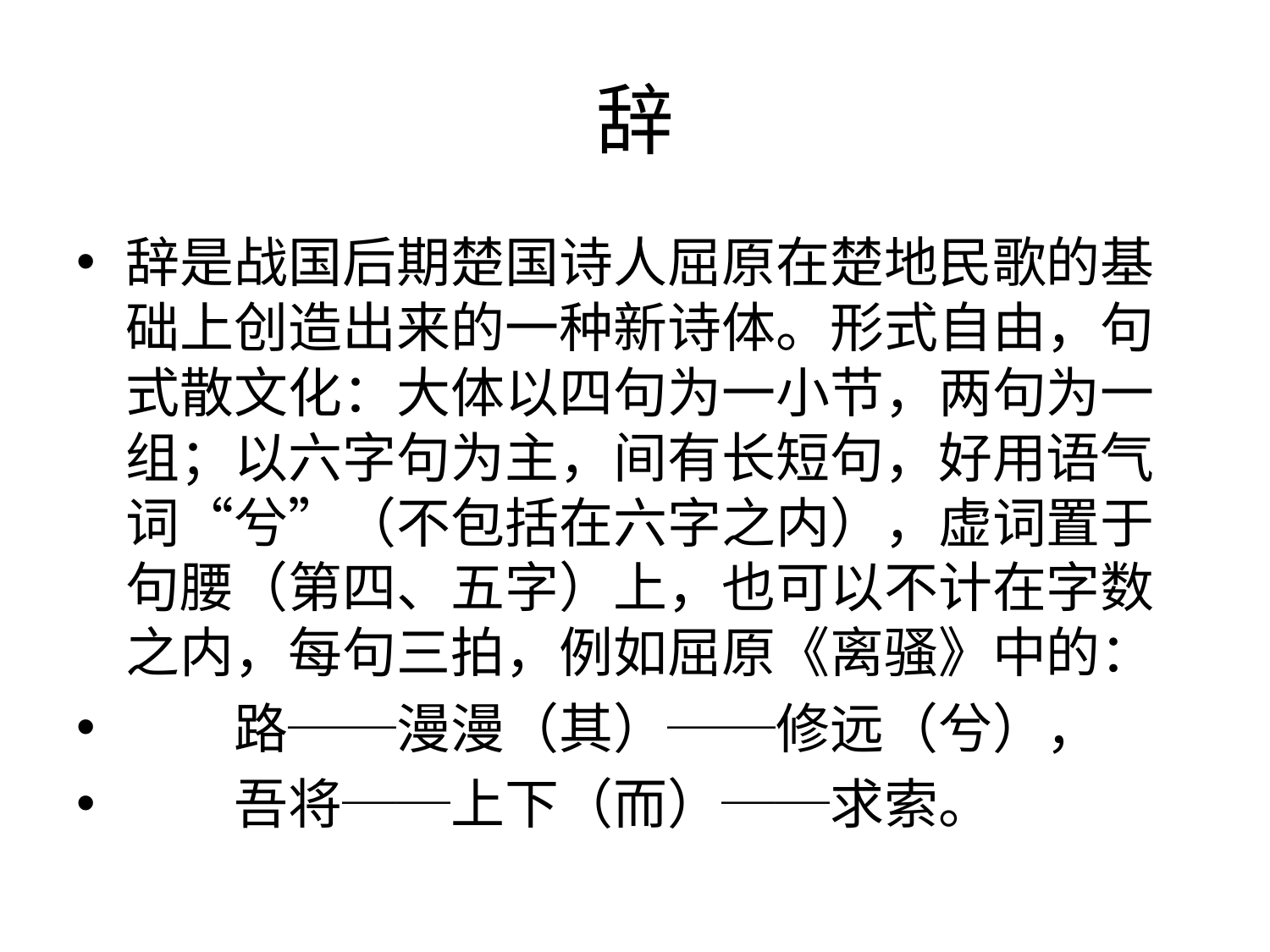

# 辞
辞是战国后期楚国诗人屈原在楚地民歌的基础上创造出来的一种新诗体。形式自由，句式散文化：大体以四句为一小节，两句为一组；以六字句为主，间有长短句，好用语气词“兮”（不包括在六字之内），虚词置于句腰（第四、五字）上，也可以不计在字数之内，每句三拍，例如屈原《离骚》中的：
　　路──漫漫（其）──修远（兮），
　　吾将──上下（而）──求索。